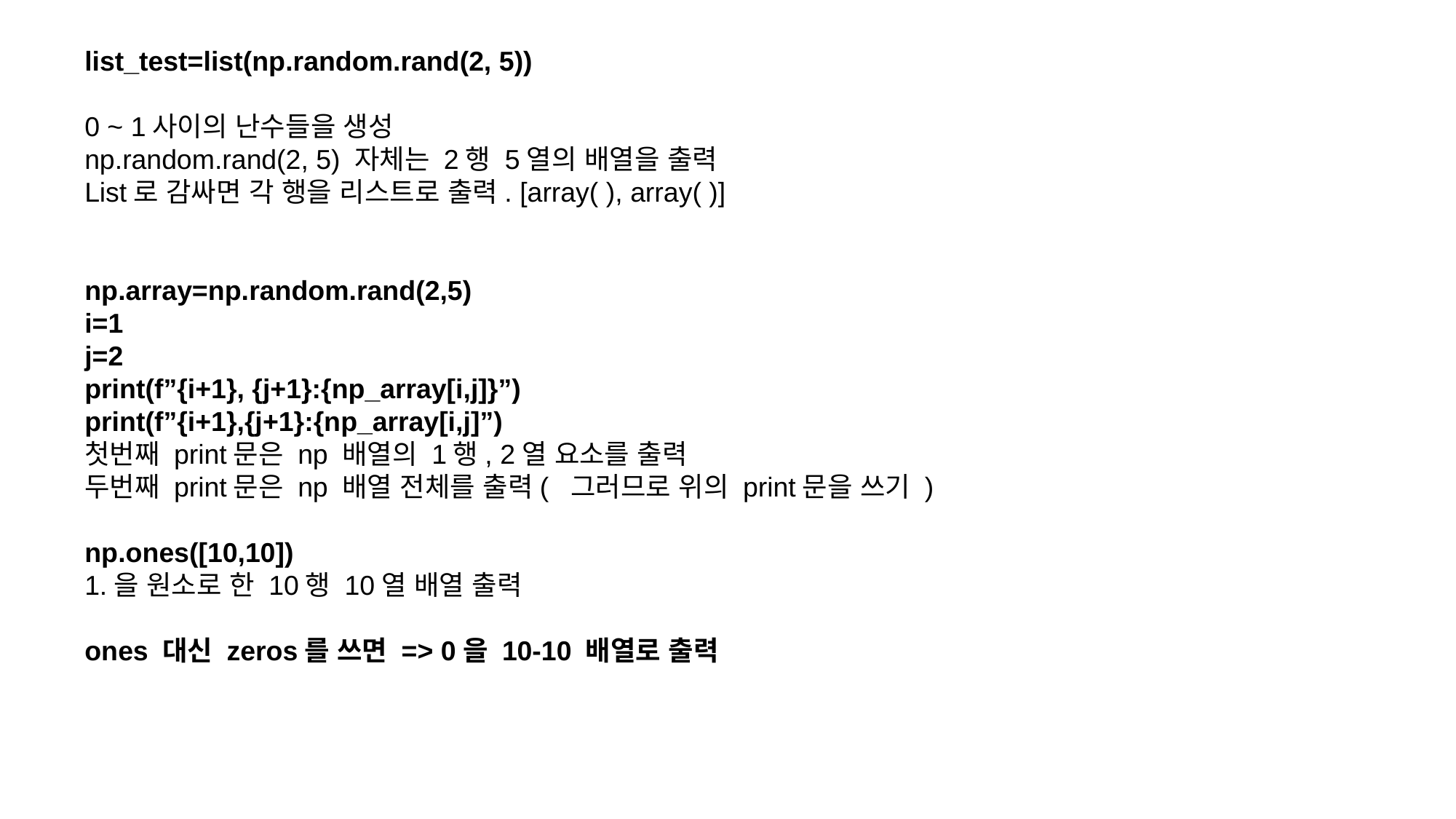

list_test=list(np.random.rand(2, 5))

0 ~ 1사이의 난수들을 생성
np.random.rand(2, 5) 자체는 2행 5열의 배열을 출력
List로 감싸면 각 행을 리스트로 출력. [array( ), array( )]

np.array=np.random.rand(2,5)
i=1
j=2
print(f”{i+1}, {j+1}:{np_array[i,j]}”)
print(f”{i+1},{j+1}:{np_array[i,j]”)
첫번째 print문은 np 배열의 1행, 2열 요소를 출력
두번째 print문은 np 배열 전체를 출력(  그러므로 위의 print문을 쓰기 )

np.ones([10,10])
1.을 원소로 한 10행 10열 배열 출력

ones 대신 zeros를 쓰면 => 0을 10-10 배열로 출력